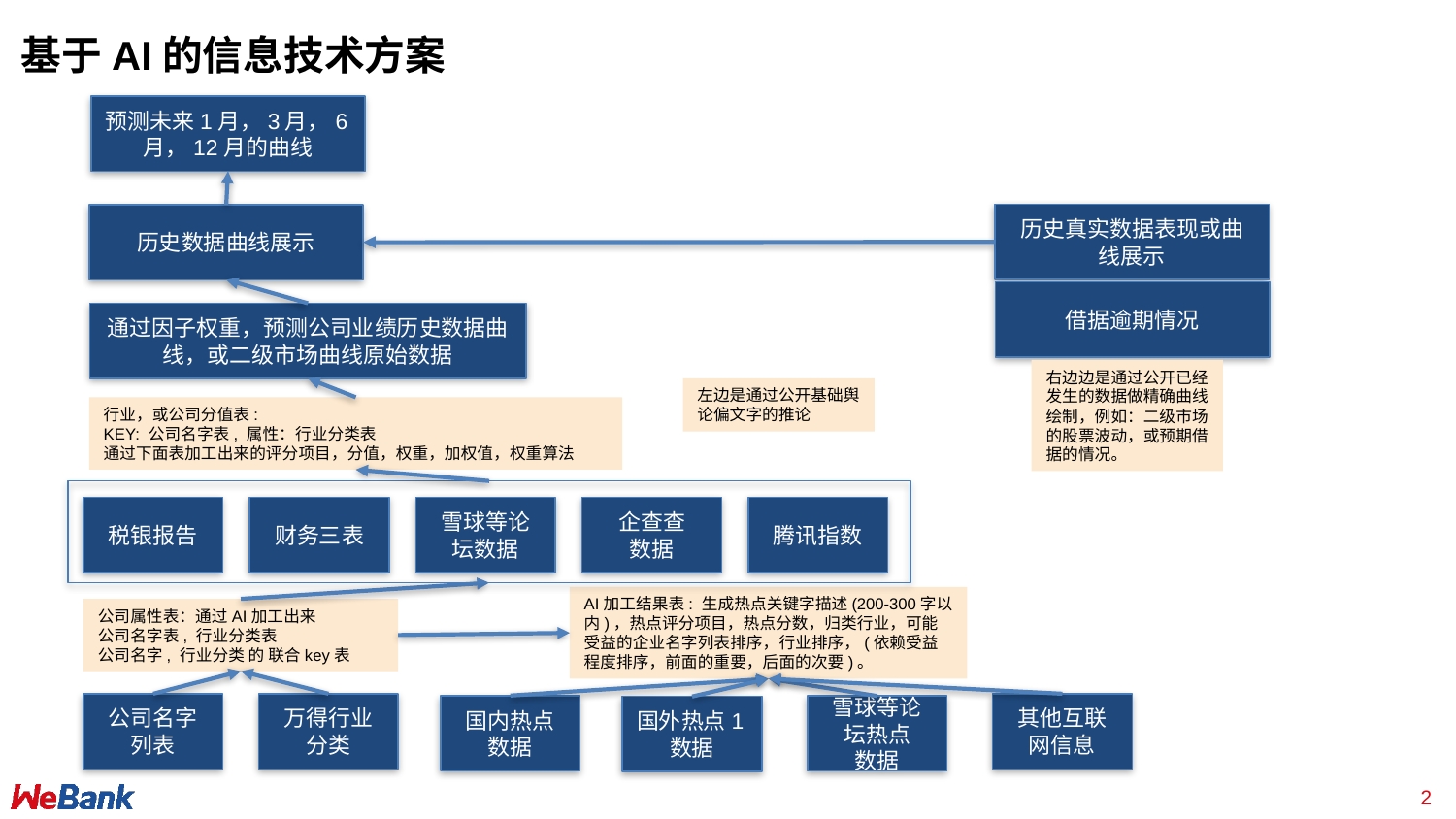

基于AI的信息技术方案
预测未来1月，3月，6月，12月的曲线
历史真实数据表现或曲线展示
历史数据曲线展示
借据逾期情况
通过因子权重，预测公司业绩历史数据曲线，或二级市场曲线原始数据
右边边是通过公开已经发生的数据做精确曲线绘制，例如：二级市场的股票波动，或预期借据的情况。
左边是通过公开基础舆论偏文字的推论
行业，或公司分值表:
KEY: 公司名字表, 属性：行业分类表
通过下面表加工出来的评分项目，分值，权重，加权值，权重算法

税银报告
财务三表
雪球等论坛数据
企查查
数据
腾讯指数
AI加工结果表: 生成热点关键字描述(200-300字以内)，热点评分项目，热点分数，归类行业，可能受益的企业名字列表排序，行业排序，(依赖受益程度排序，前面的重要，后面的次要)。
公司属性表：通过AI加工出来
公司名字表, 行业分类表
公司名字, 行业分类 的 联合key表
公司名字列表
万得行业分类
其他互联网信息
国内热点数据
雪球等论坛热点
数据
国外热点1数据
2